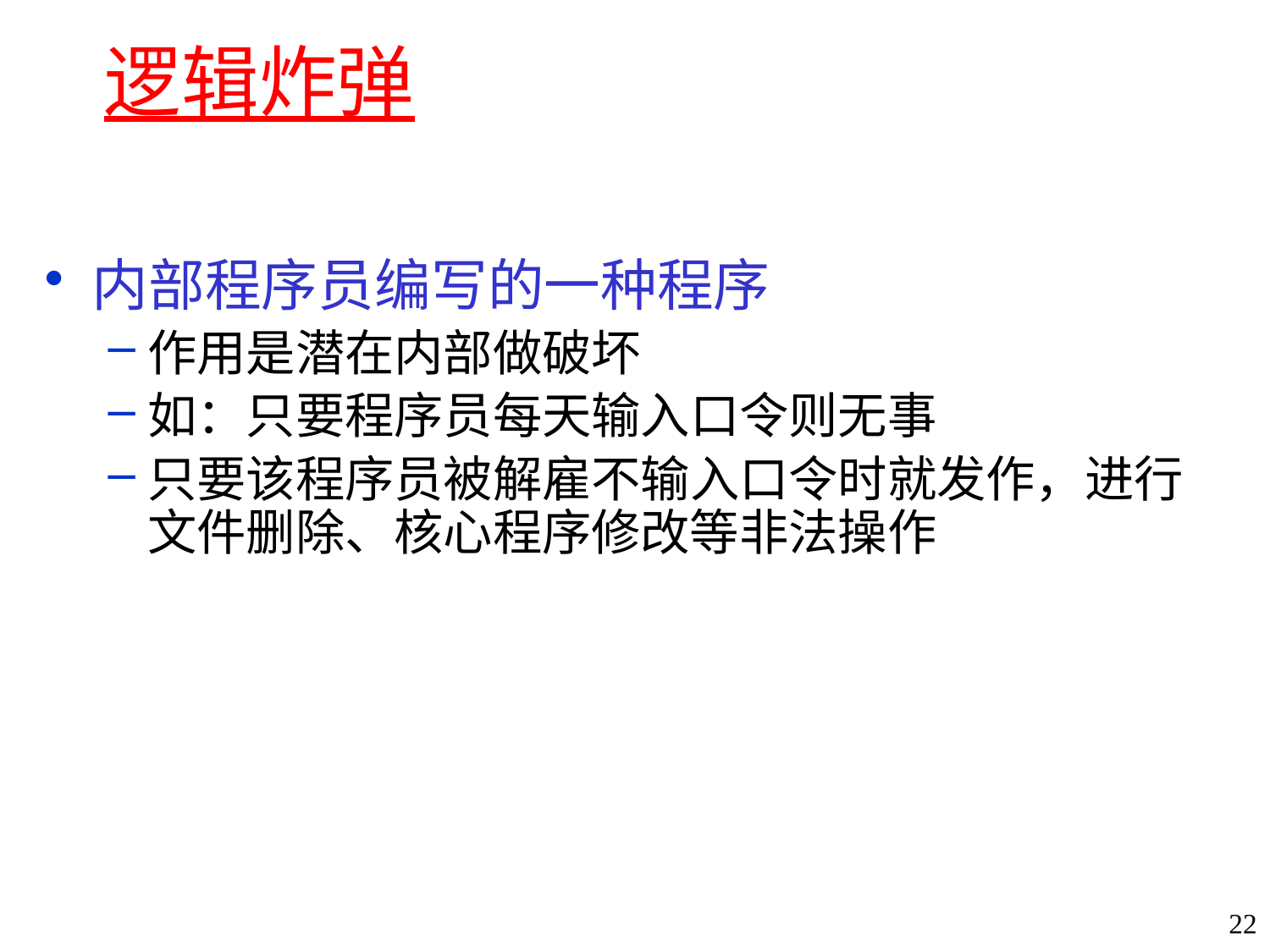

# 逻辑炸弹
内部程序员编写的一种程序
作用是潜在内部做破坏
如：只要程序员每天输入口令则无事
只要该程序员被解雇不输入口令时就发作，进行文件删除、核心程序修改等非法操作

22